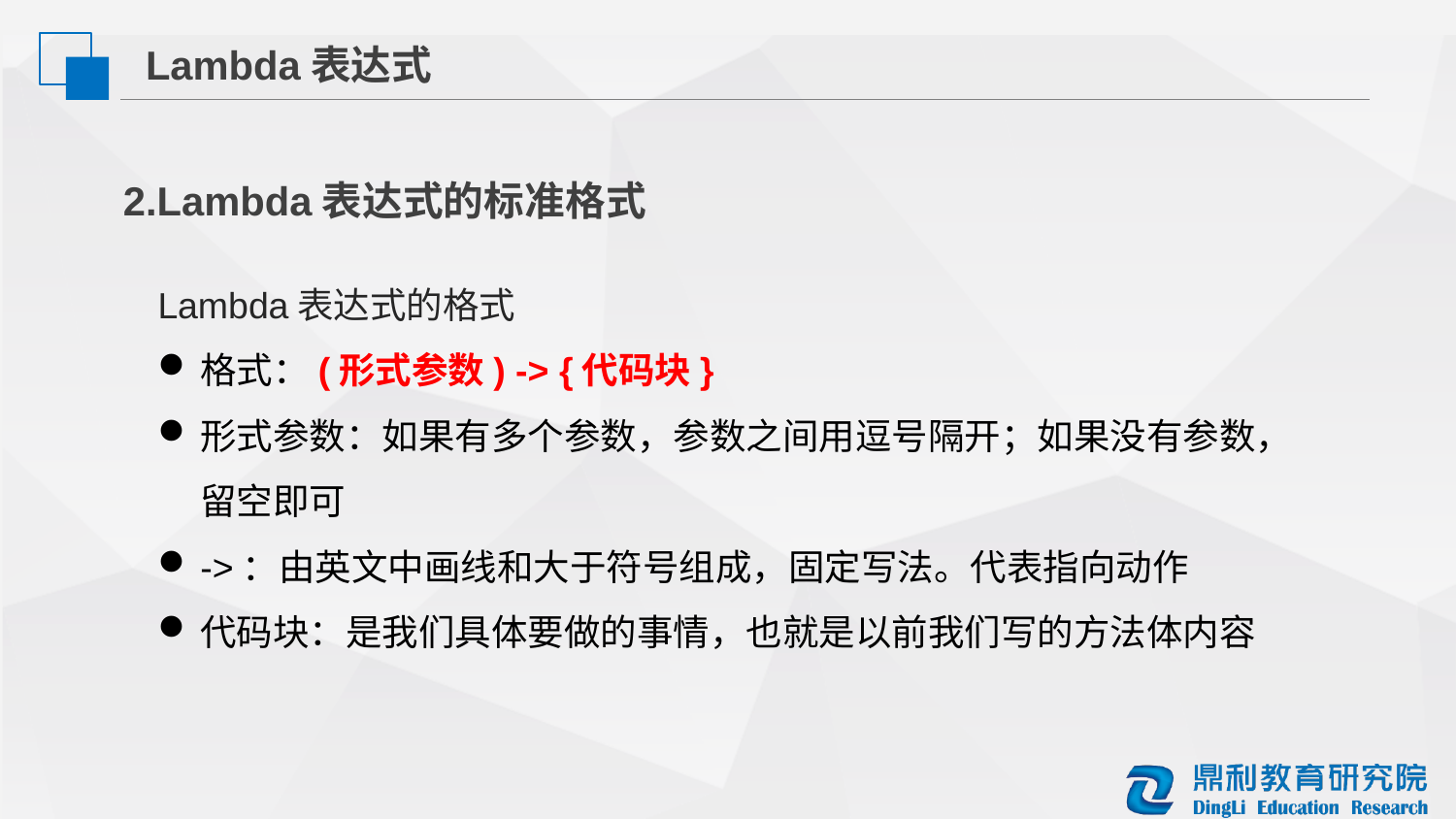

Lambda表达式

2.Lambda表达式的标准格式
Lambda表达式的格式
格式：(形式参数) -> {代码块}
形式参数：如果有多个参数，参数之间用逗号隔开；如果没有参数，留空即可
->：由英文中画线和大于符号组成，固定写法。代表指向动作
代码块：是我们具体要做的事情，也就是以前我们写的方法体内容